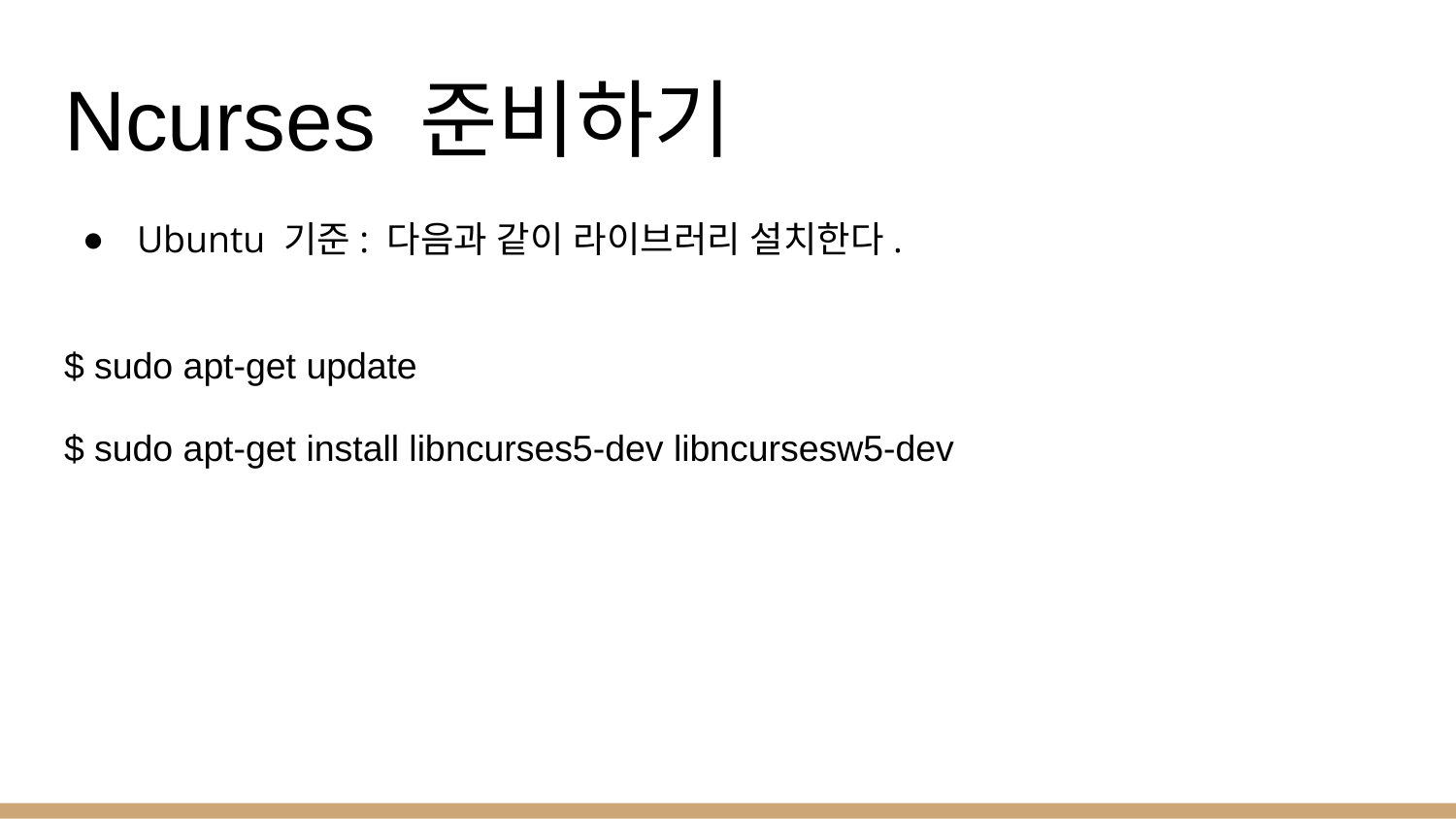

# Ncurses 준비하기
Ubuntu 기준: 다음과 같이 라이브러리 설치한다.
$ sudo apt-get update
$ sudo apt-get install libncurses5-dev libncursesw5-dev